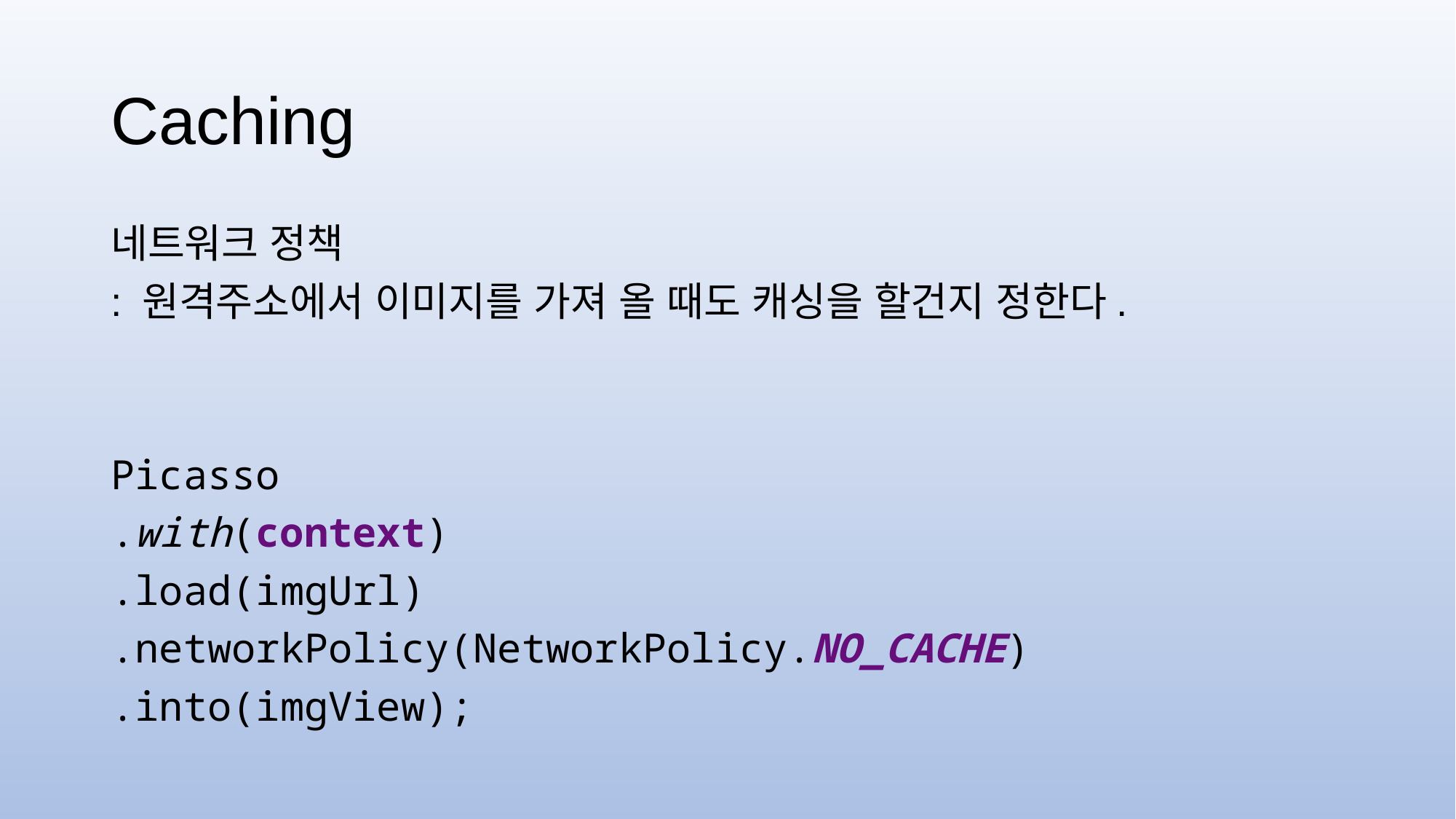

# Caching
네트워크 정책
: 원격주소에서 이미지를 가져 올 때도 캐싱을 할건지 정한다.

Picasso
.with(context)
.load(imgUrl)
.networkPolicy(NetworkPolicy.NO_CACHE)
.into(imgView);